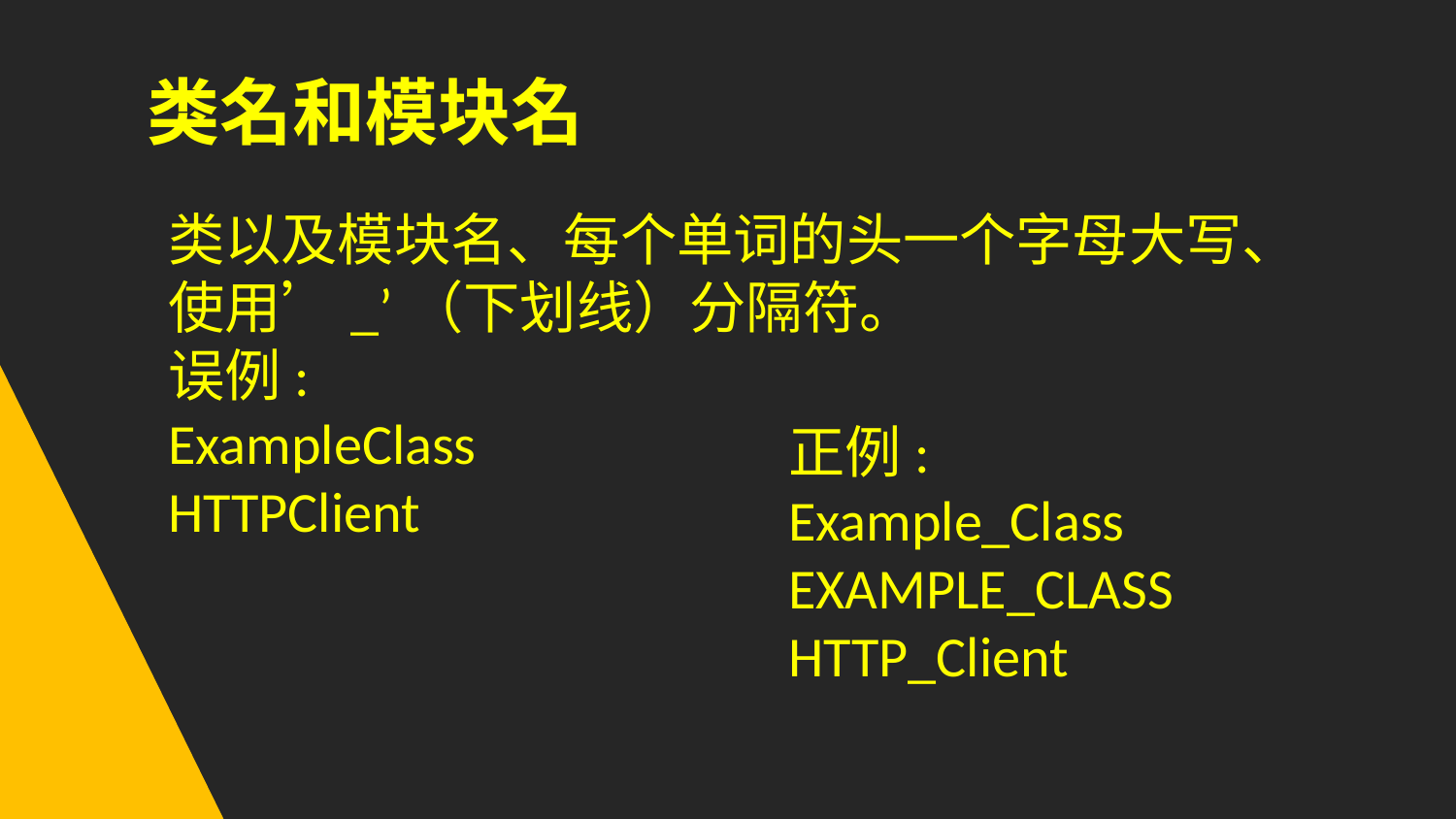

类名和模块名
类以及模块名、每个单词的头一个字母大写、使用’_’（下划线）分隔符。
误例:
ExampleClass
HTTPClient

正例:
Example_Class
EXAMPLE_CLASS
HTTP_Client